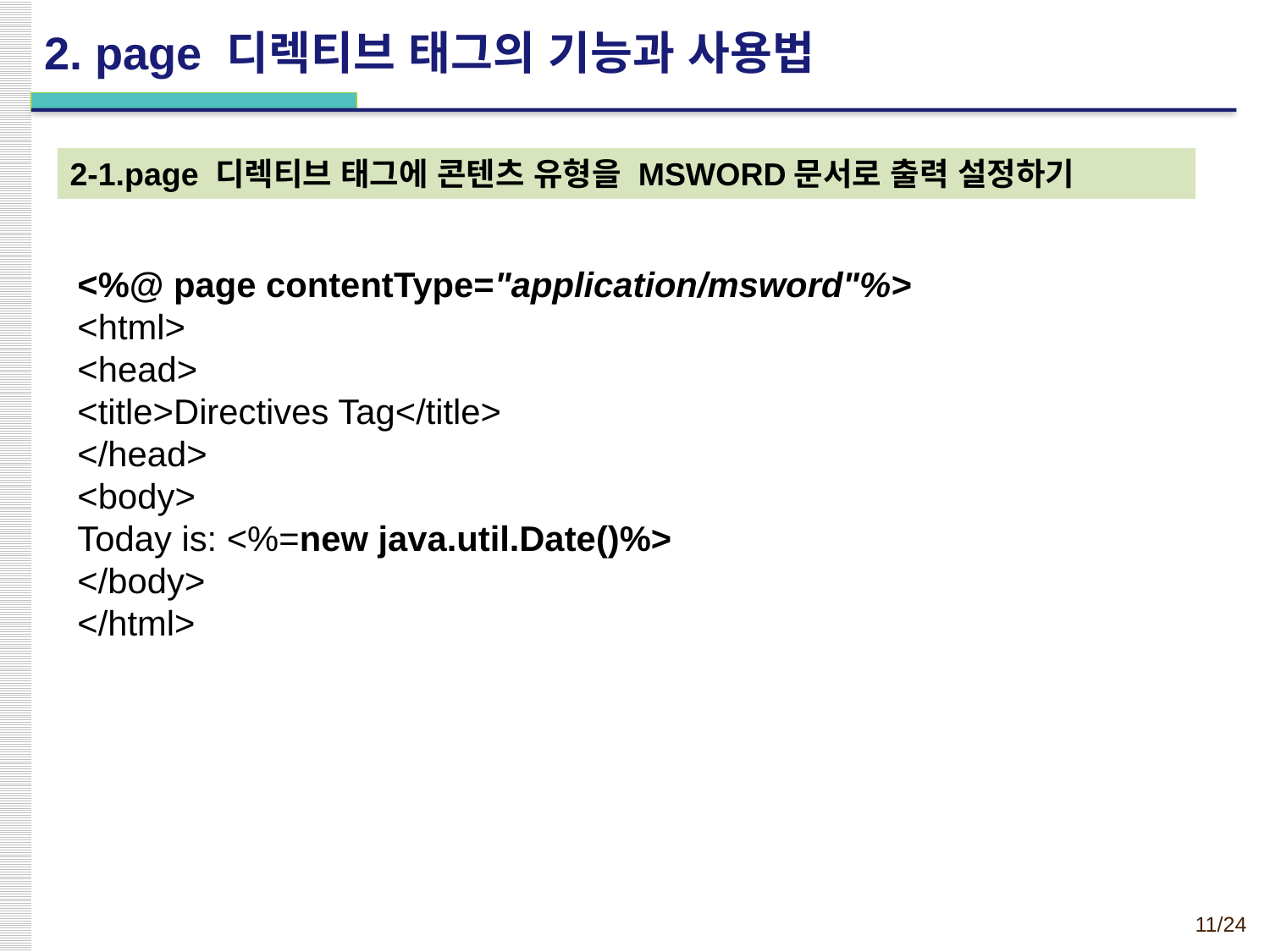

# 2. page 디렉티브 태그의 기능과 사용법
2-1.page 디렉티브 태그에 콘텐츠 유형을 MSWORD문서로 출력 설정하기
<%@ page contentType="application/msword"%>
<html>
<head>
<title>Directives Tag</title>
</head>
<body>
Today is: <%=new java.util.Date()%>
</body>
</html>